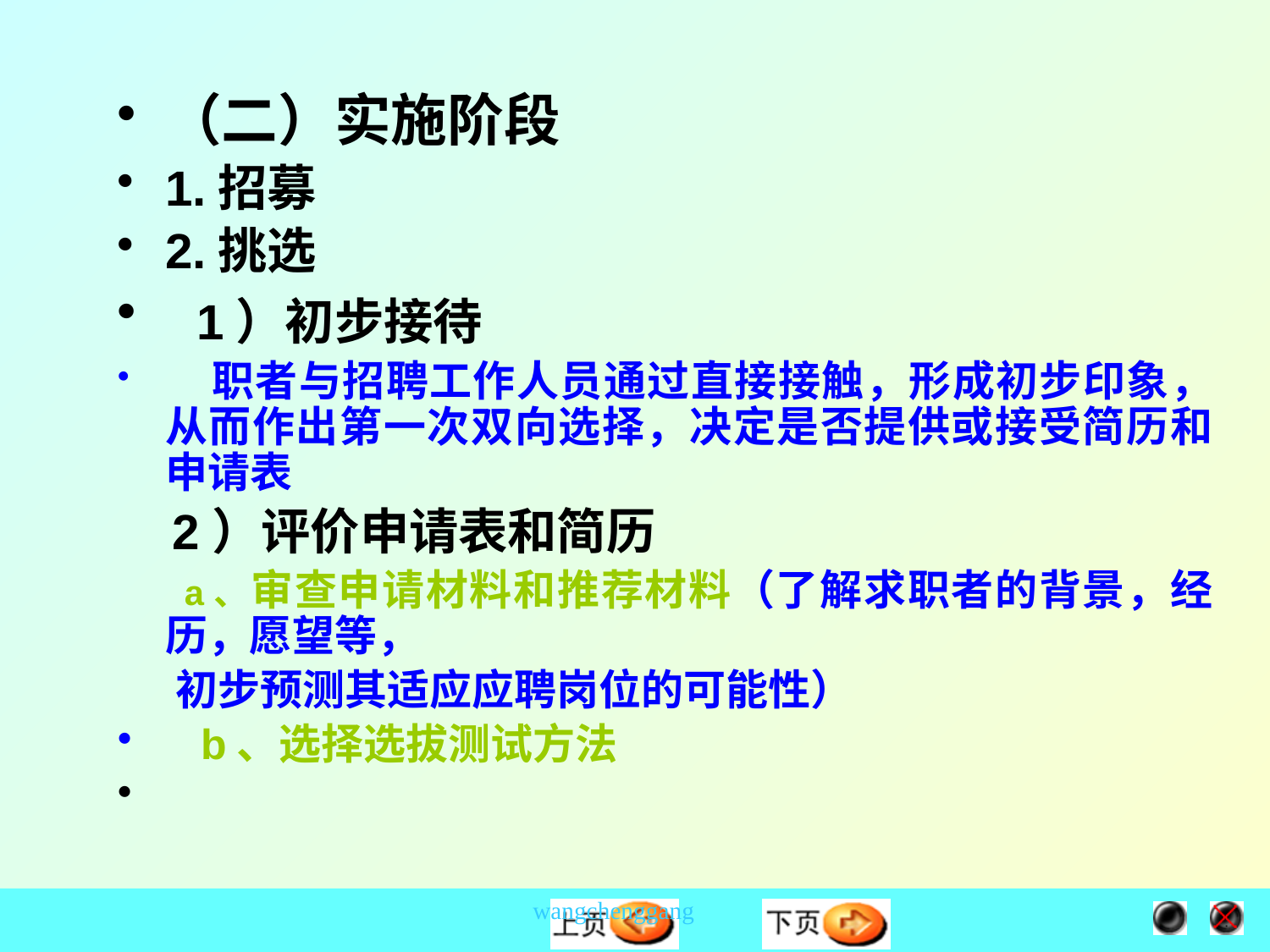

#
（二）实施阶段
1.招募
2.挑选
  1）初步接待
    职者与招聘工作人员通过直接接触，形成初步印象，从而作出第一次双向选择，决定是否提供或接受简历和申请表
    2）评价申请表和简历
      a、审查申请材料和推荐材料（了解求职者的背景，经历，愿望等，
     初步预测其适应应聘岗位的可能性）
   b、选择选拔测试方法

wangchenggang